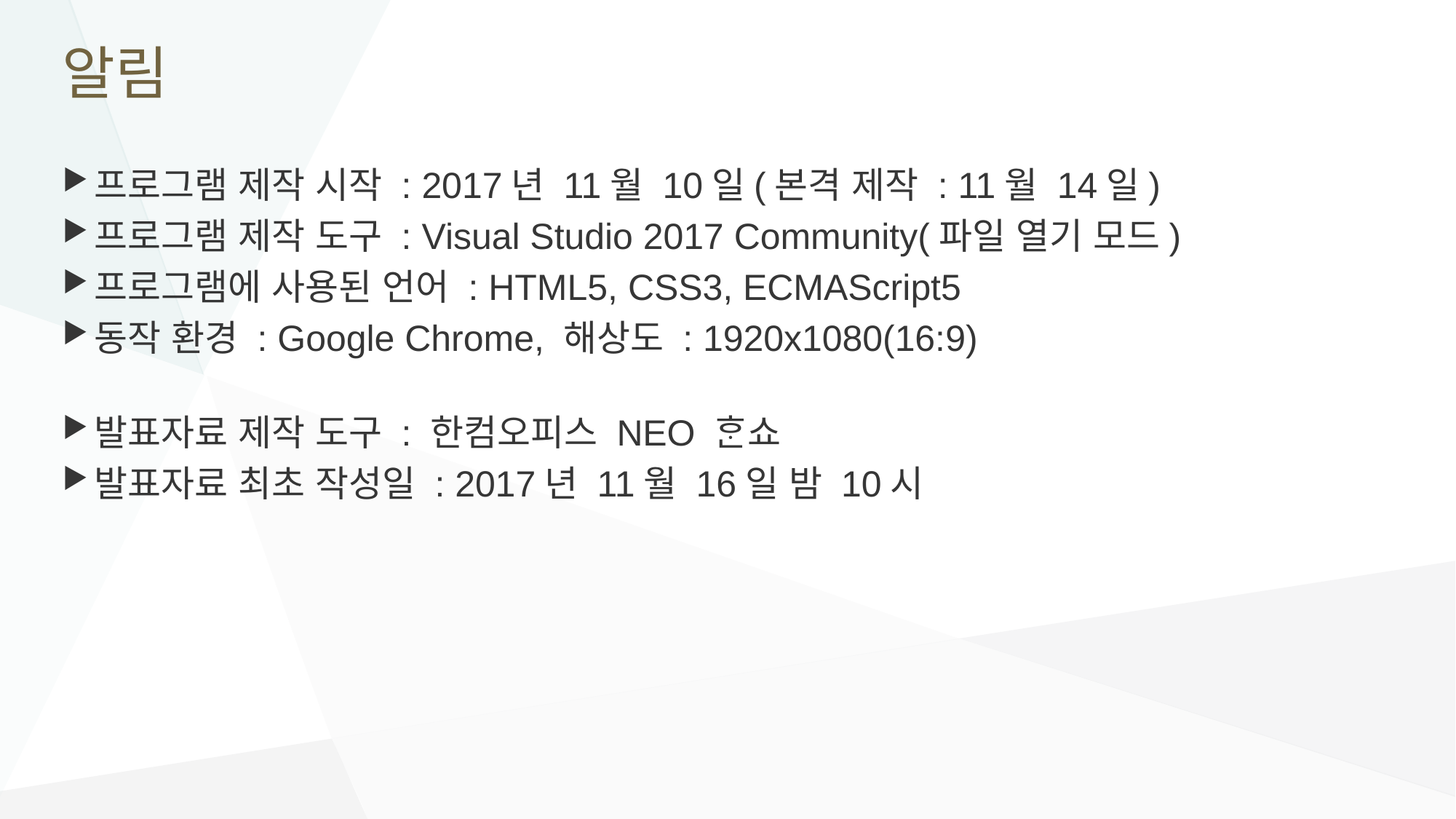

# 알림
프로그램 제작 시작 : 2017년 11월 10일(본격 제작 : 11월 14일)
프로그램 제작 도구 : Visual Studio 2017 Community(파일 열기 모드)
프로그램에 사용된 언어 : HTML5, CSS3, ECMAScript5
동작 환경 : Google Chrome, 해상도 : 1920x1080(16:9)
발표자료 제작 도구 : 한컴오피스 NEO ᄒᆞᆫ쇼
발표자료 최초 작성일 : 2017년 11월 16일 밤 10시